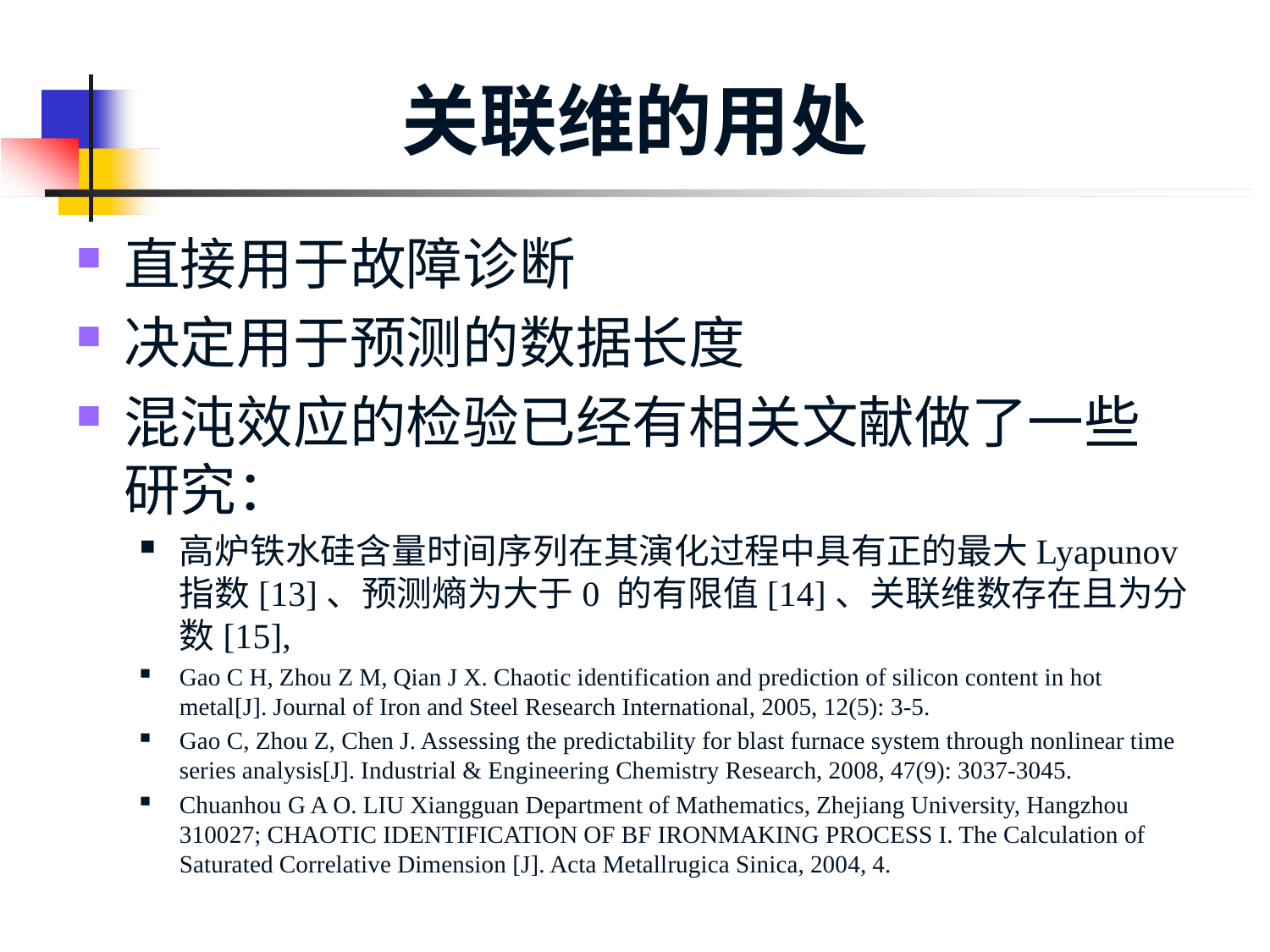

# 关联维的用处
直接用于故障诊断
决定用于预测的数据长度
混沌效应的检验已经有相关文献做了一些研究：
高炉铁水硅含量时间序列在其演化过程中具有正的最大Lyapunov 指数[13]、预测熵为大于0 的有限值[14]、关联维数存在且为分数[15],
Gao C H, Zhou Z M, Qian J X. Chaotic identification and prediction of silicon content in hot metal[J]. Journal of Iron and Steel Research International, 2005, 12(5): 3-5.
Gao C, Zhou Z, Chen J. Assessing the predictability for blast furnace system through nonlinear time series analysis[J]. Industrial & Engineering Chemistry Research, 2008, 47(9): 3037-3045.
Chuanhou G A O. LIU Xiangguan Department of Mathematics, Zhejiang University, Hangzhou 310027; CHAOTIC IDENTIFICATION OF BF IRONMAKING PROCESS I. The Calculation of Saturated Correlative Dimension [J]. Acta Metallrugica Sinica, 2004, 4.